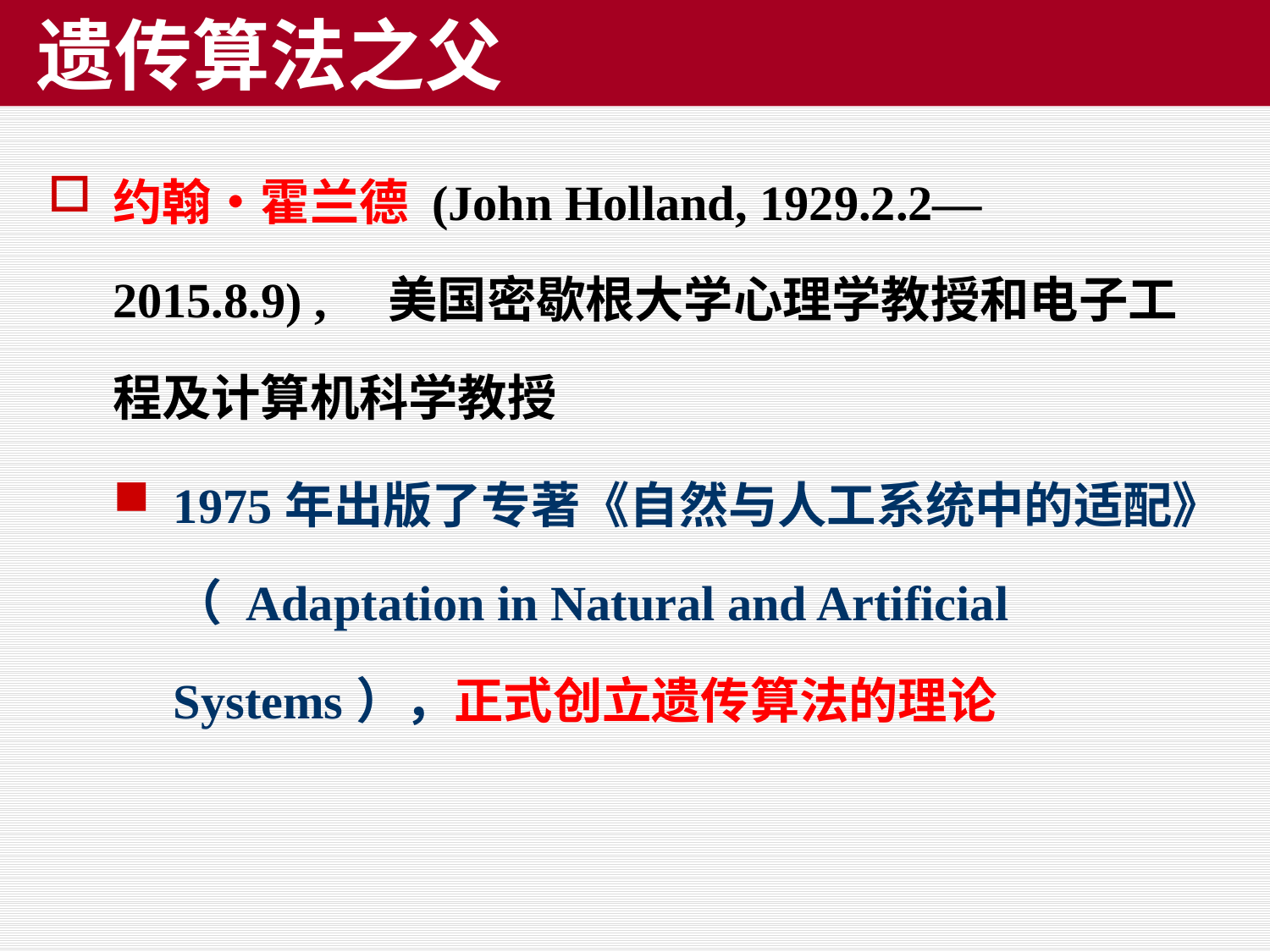

# 遗传算法之父
约翰•霍兰德 (John Holland, 1929.2.2—2015.8.9) ,　美国密歇根大学心理学教授和电子工程及计算机科学教授
1975年出版了专著《自然与人工系统中的适配》（ Adaptation in Natural and Artificial Systems），正式创立遗传算法的理论